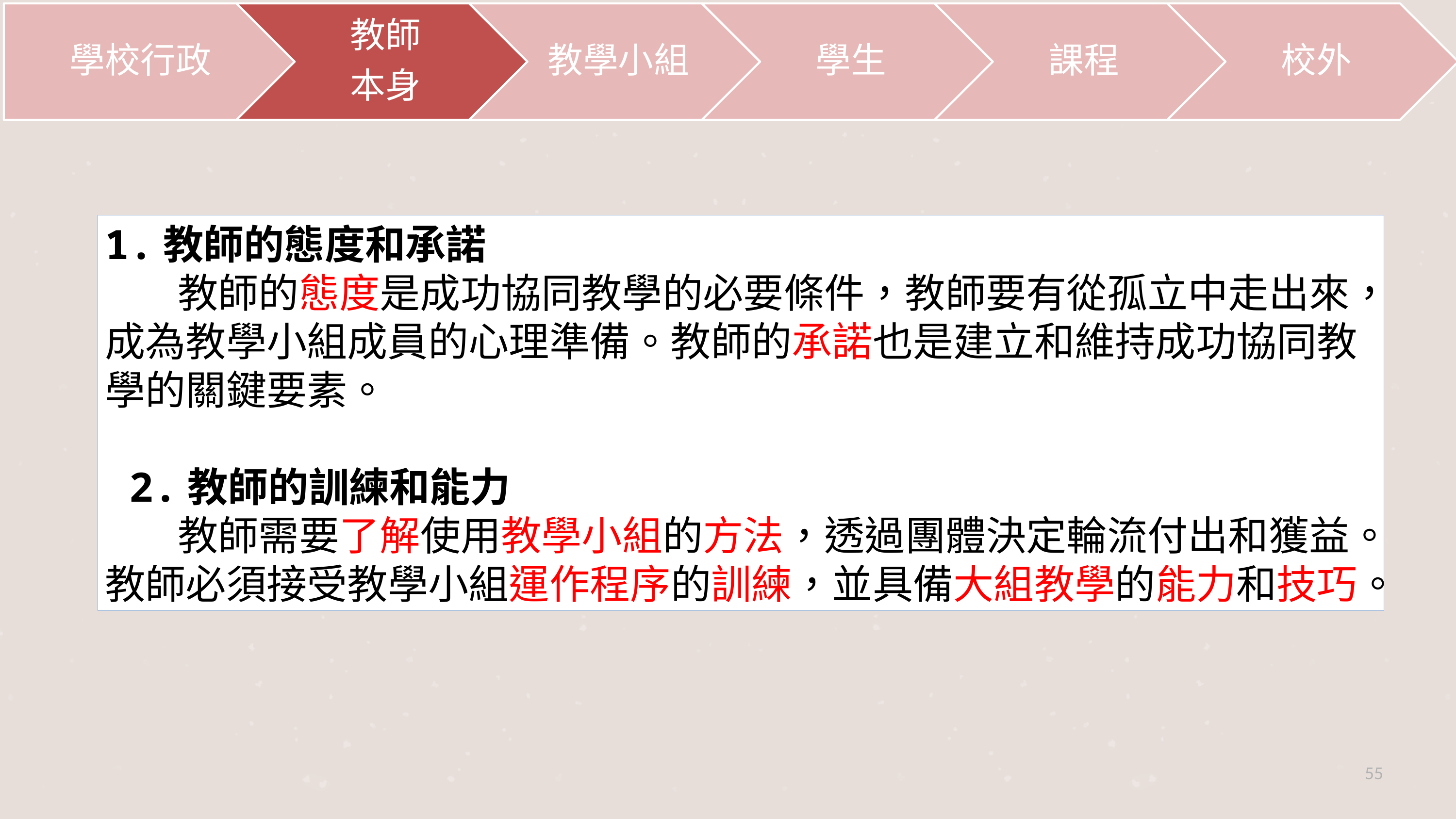

學校行政
教師
本身
教學小組
學生
課程
校外
1.教師的態度和承諾
	教師的態度是成功協同教學的必要條件，教師要有從孤立中走出來，成為教學小組成員的心理準備。教師的承諾也是建立和維持成功協同教學的關鍵要素。

2.教師的訓練和能力
	教師需要了解使用教學小組的方法，透過團體決定輪流付出和獲益。教師必須接受教學小組運作程序的訓練，並具備大組教學的能力和技巧。
55